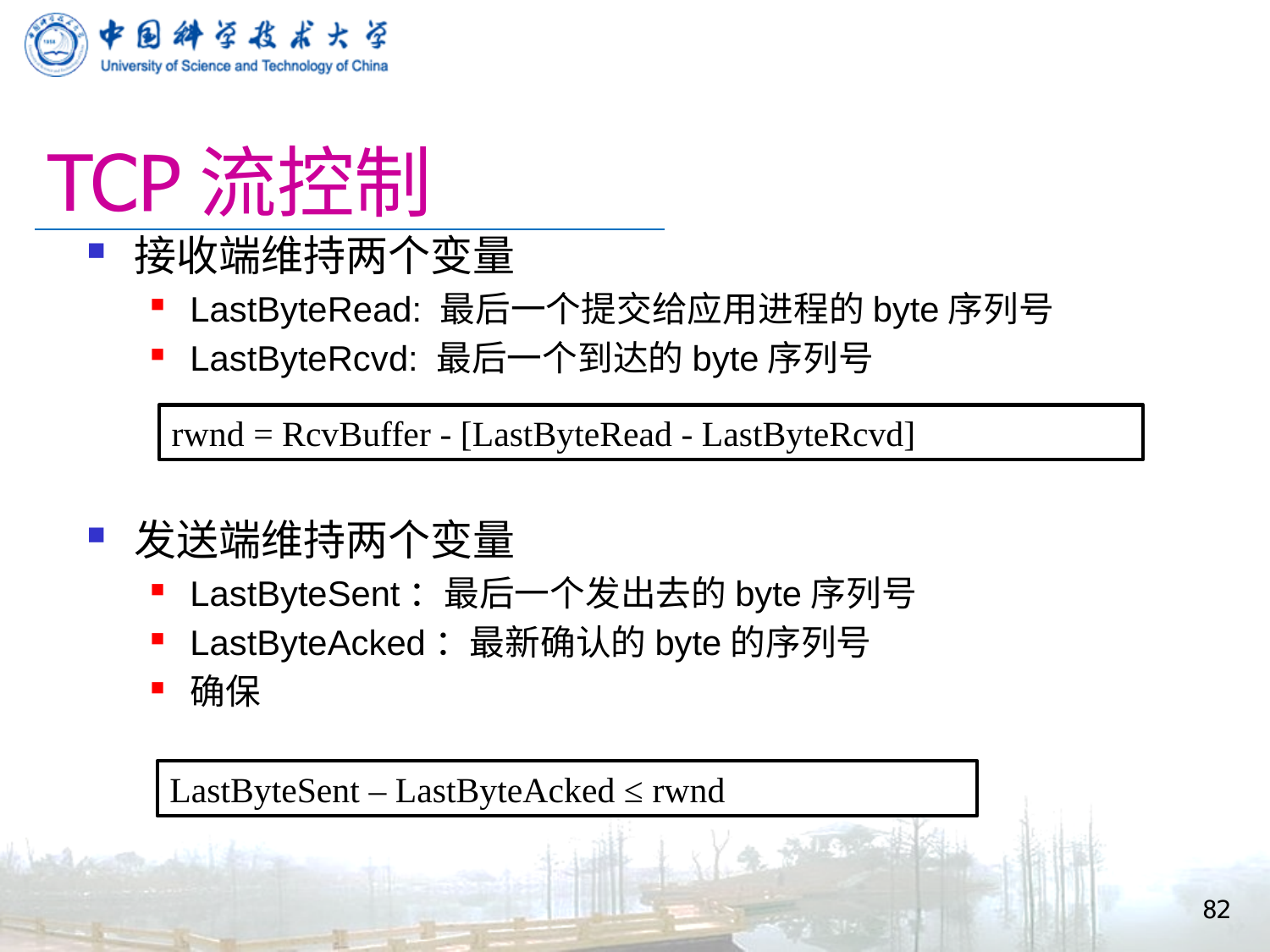

# TCP流控制
接收端维持两个变量
LastByteRead: 最后一个提交给应用进程的byte序列号
LastByteRcvd: 最后一个到达的byte序列号

发送端维持两个变量
LastByteSent：最后一个发出去的byte序列号
LastByteAcked：最新确认的byte的序列号
确保

rwnd = RcvBuffer - [LastByteRead - LastByteRcvd]
LastByteSent – LastByteAcked ≤ rwnd
82